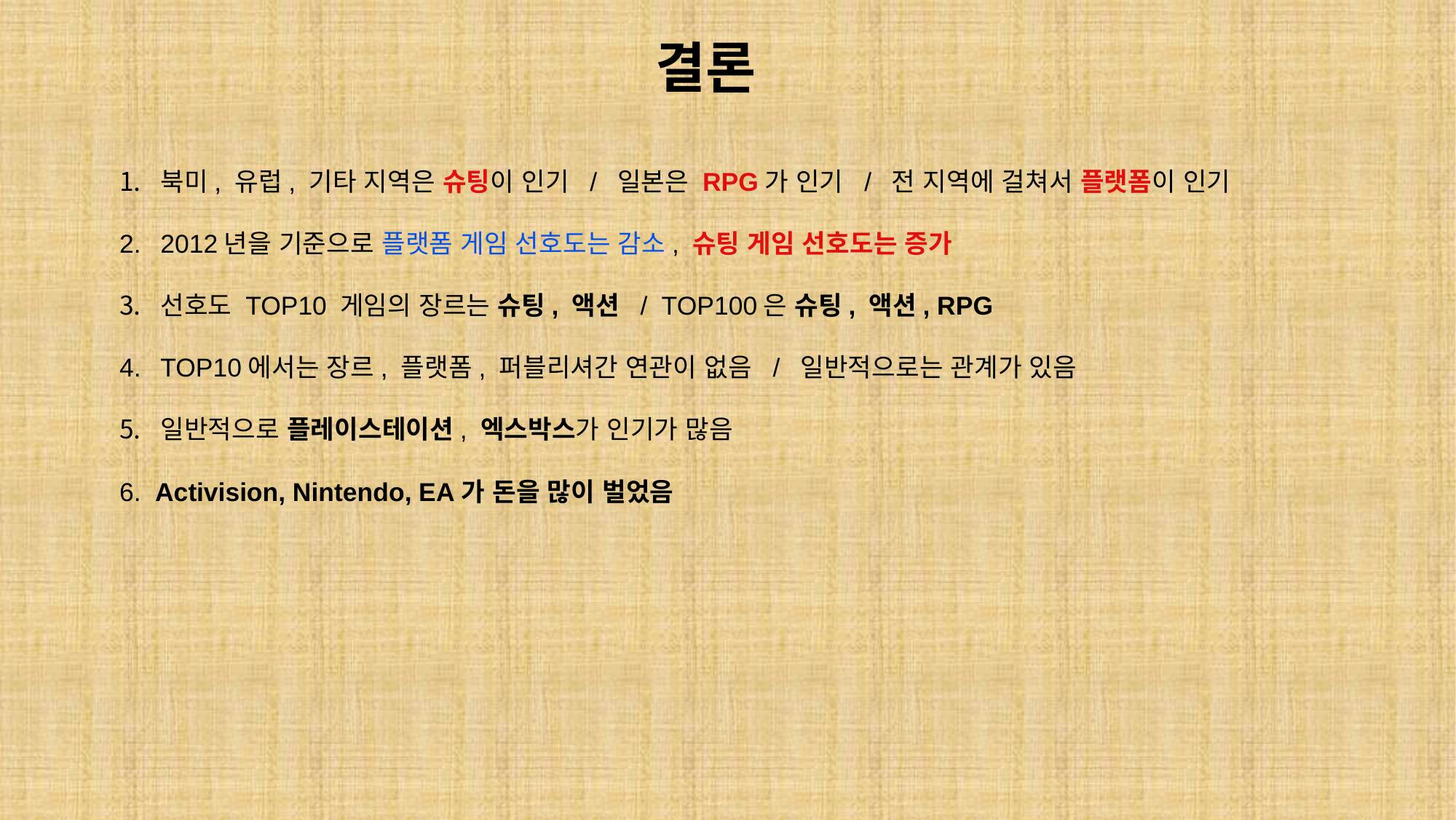

# 결론
북미, 유럽, 기타 지역은 슈팅이 인기  /  일본은 RPG가 인기  /  전 지역에 걸쳐서 플랫폼이 인기

2012년을 기준으로 플랫폼 게임 선호도는 감소, 슈팅 게임 선호도는 증가

선호도 TOP10 게임의 장르는 슈팅, 액션  /  TOP100은 슈팅, 액션, RPG

TOP10에서는 장르, 플랫폼, 퍼블리셔간 연관이 없음  /  일반적으로는 관계가 있음

일반적으로 플레이스테이션, 엑스박스가 인기가 많음

6.  Activision, Nintendo, EA가 돈을 많이 벌었음